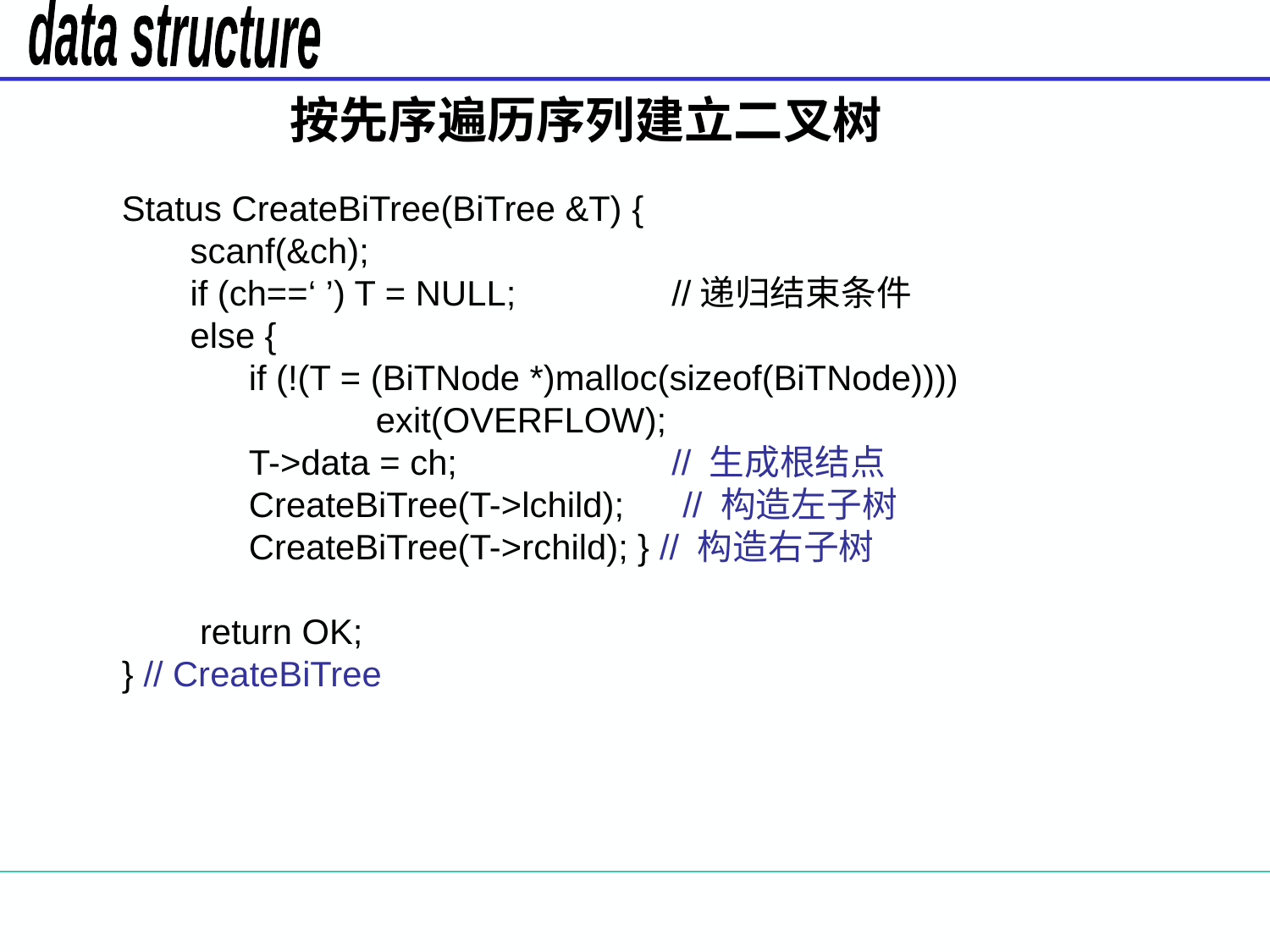

# 按先序遍历序列建立二叉树
Status CreateBiTree(BiTree &T) {
       scanf(&ch);
       if (ch==‘ ’) T = NULL;                //递归结束条件
       else {
      	if (!(T = (BiTNode *)malloc(sizeof(BiTNode))))
        		exit(OVERFLOW);
      	T->data = ch;                      // 生成根结点
      	CreateBiTree(T->lchild);      // 构造左子树
      	CreateBiTree(T->rchild); } // 构造右子树

        return OK;
} // CreateBiTree